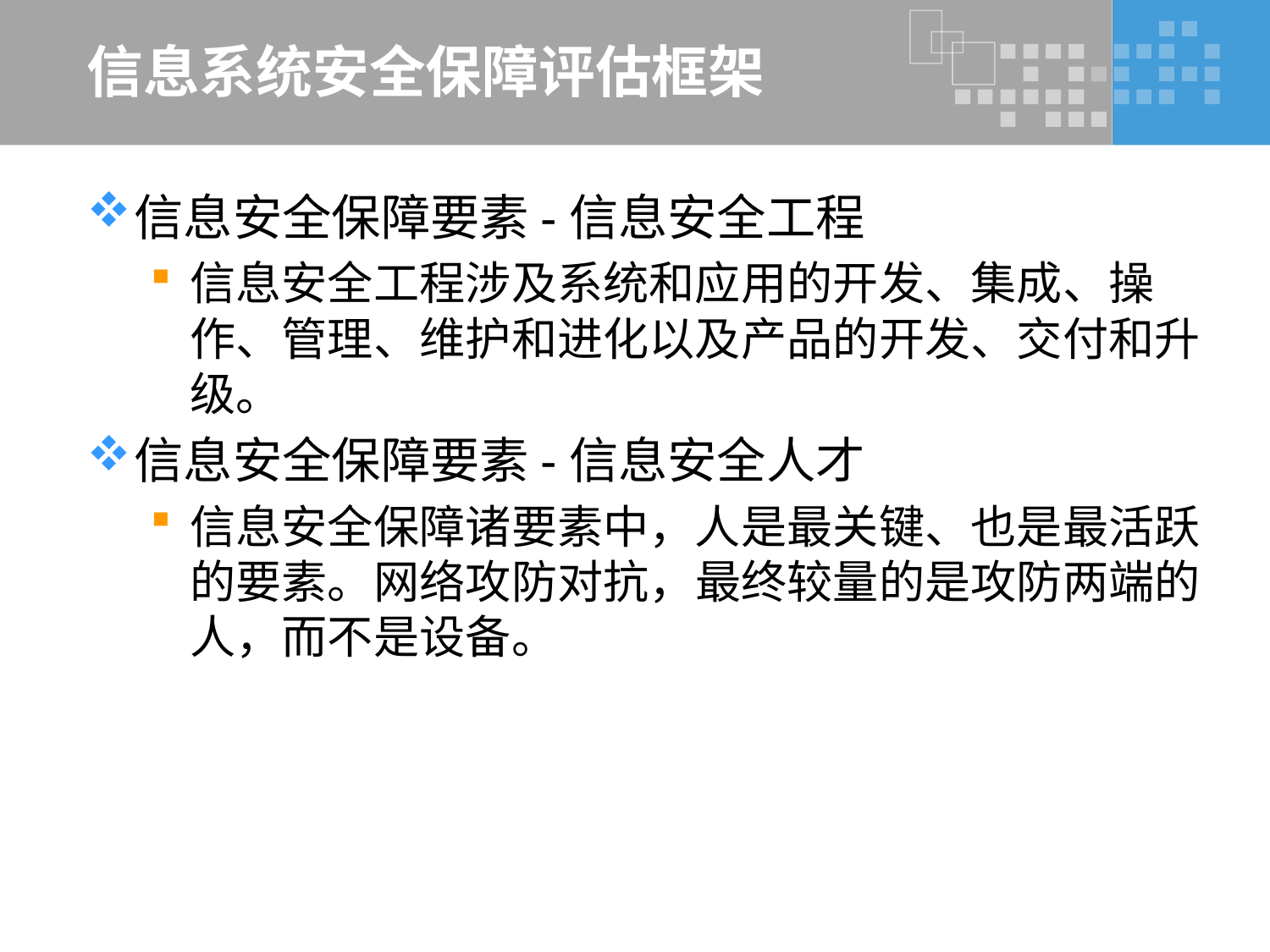

# 信息系统安全保障评估框架
信息安全保障要素-信息安全工程
信息安全工程涉及系统和应用的开发、集成、操作、管理、维护和进化以及产品的开发、交付和升级。
信息安全保障要素-信息安全人才
信息安全保障诸要素中，人是最关键、也是最活跃的要素。网络攻防对抗，最终较量的是攻防两端的人，而不是设备。
53